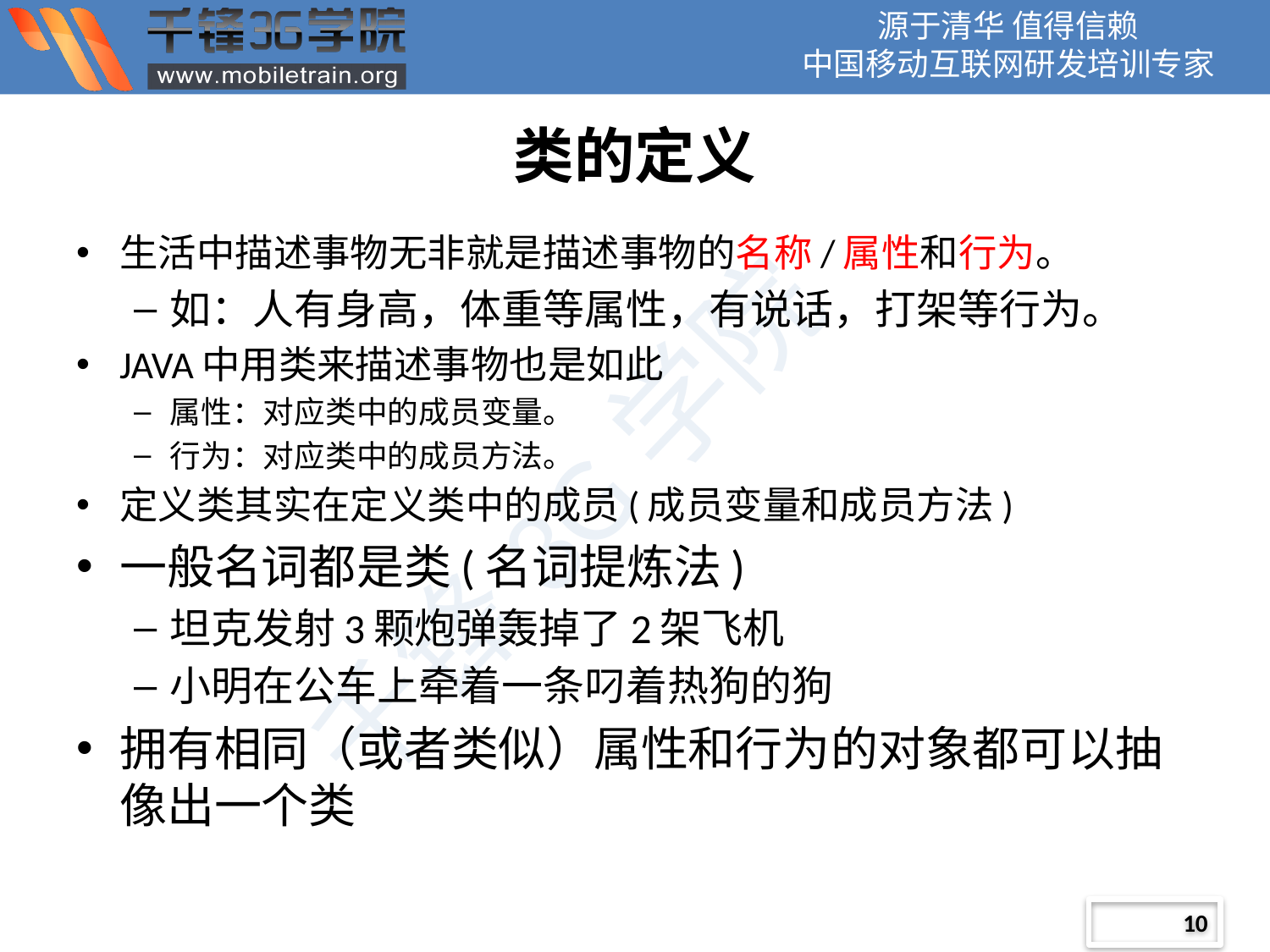

# 类的定义
生活中描述事物无非就是描述事物的名称/属性和行为。
如：人有身高，体重等属性，有说话，打架等行为。
JAVA中用类来描述事物也是如此
属性：对应类中的成员变量。
行为：对应类中的成员方法。
定义类其实在定义类中的成员(成员变量和成员方法)
一般名词都是类(名词提炼法)
坦克发射3颗炮弹轰掉了2架飞机
小明在公车上牵着一条叼着热狗的狗
拥有相同（或者类似）属性和行为的对象都可以抽像出一个类